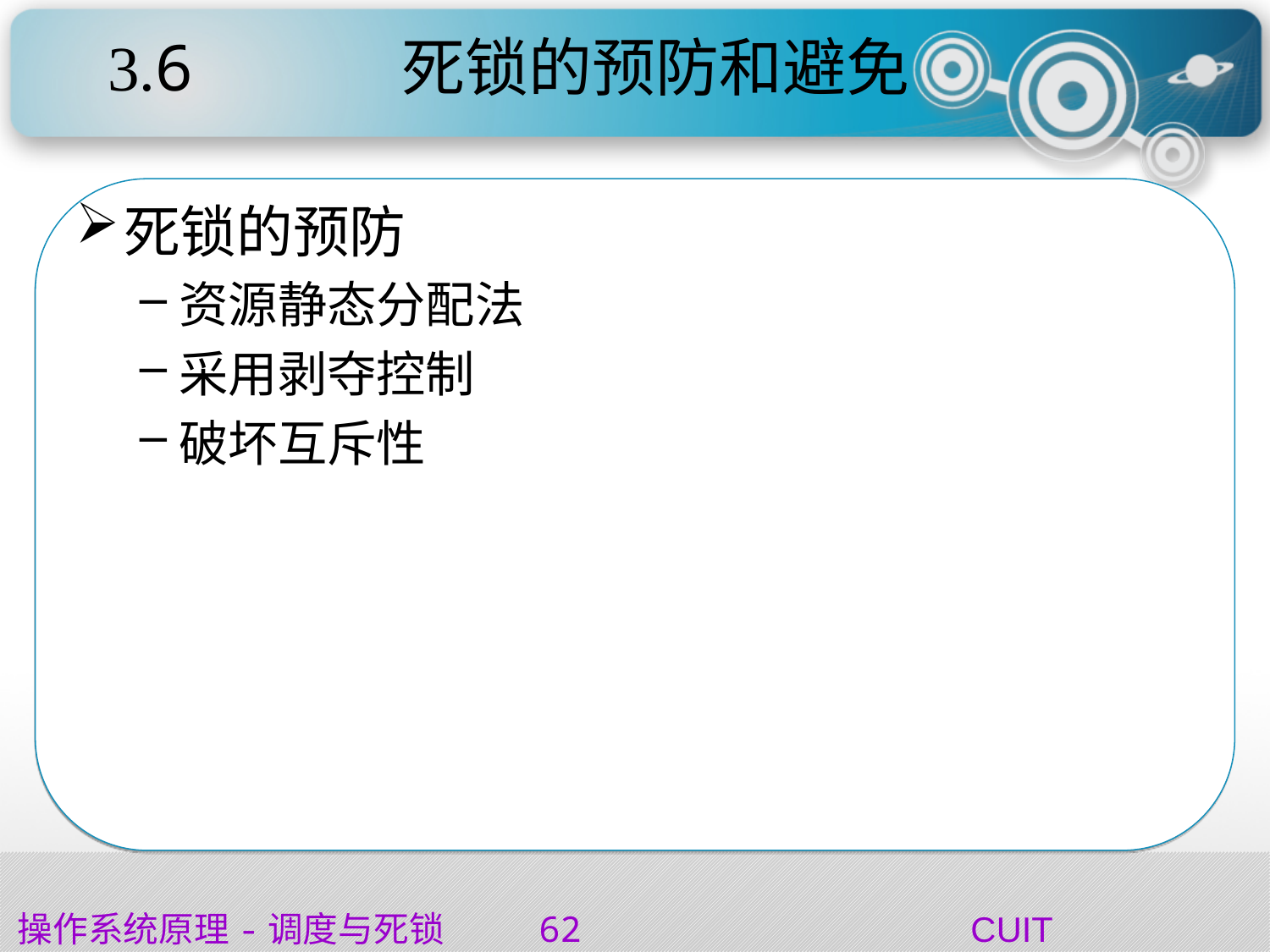

# 3.6	    死锁的预防和避免
死锁的预防
资源静态分配法
采用剥夺控制
破坏互斥性